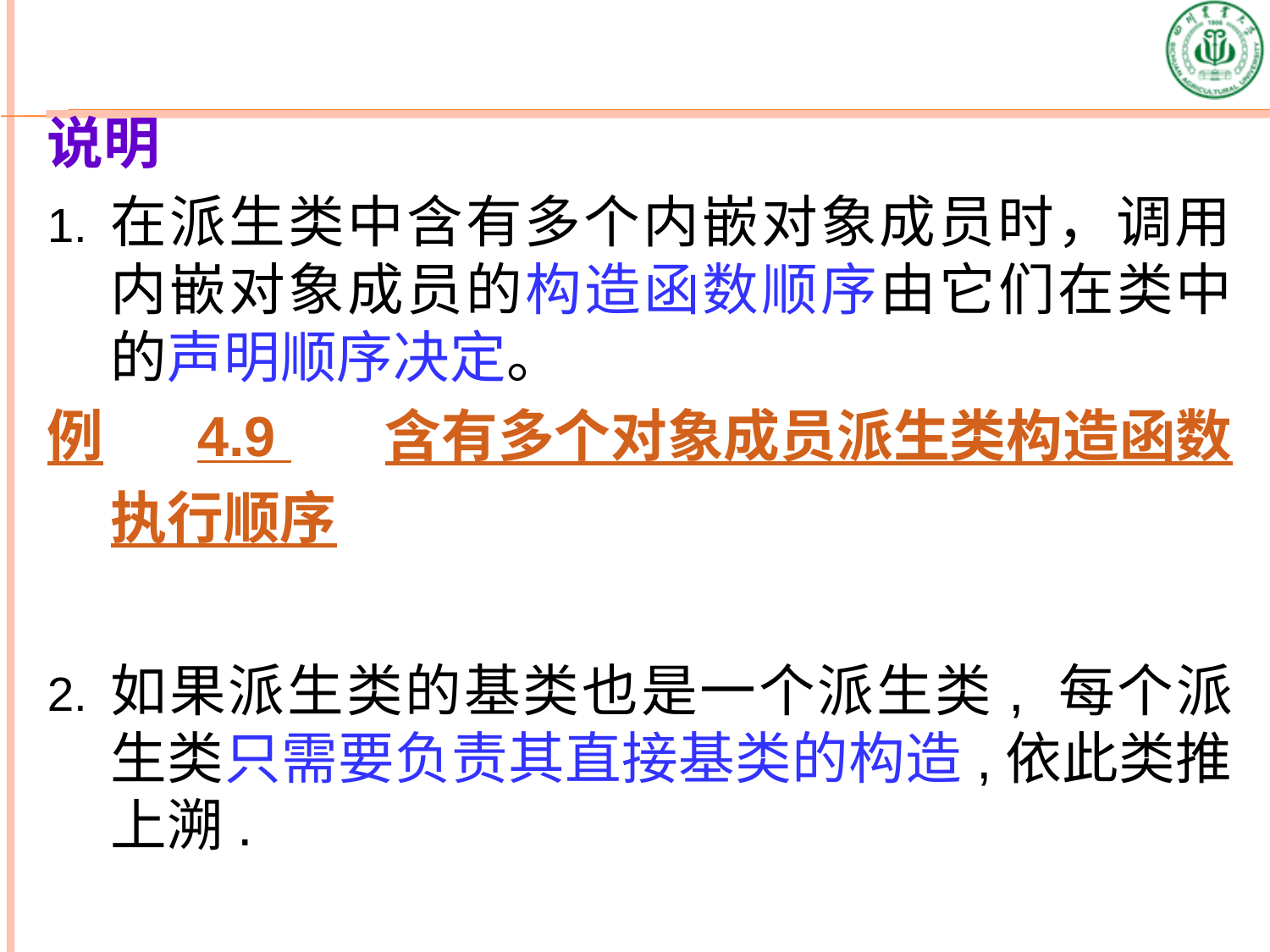

说明
在派生类中含有多个内嵌对象成员时，调用内嵌对象成员的构造函数顺序由它们在类中的声明顺序决定。
例4.9 含有多个对象成员派生类构造函数执行顺序

如果派生类的基类也是一个派生类, 每个派生类只需要负责其直接基类的构造,依此类推上溯.